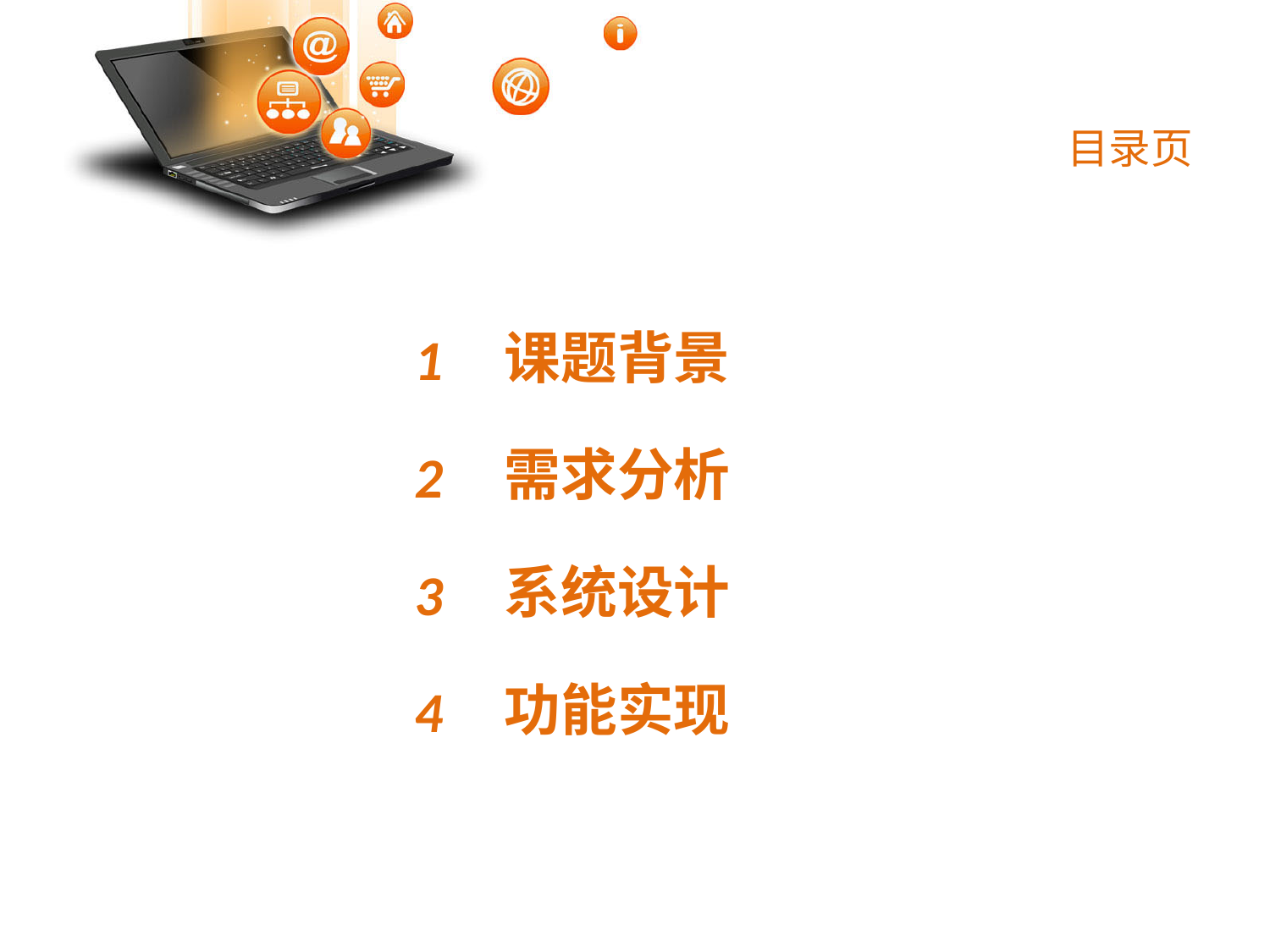

# 目录页
| 1 | 课题背景 |
| --- | --- |
| 2 | 需求分析 |
| 3 | 系统设计 |
| 4 | 功能实现 |